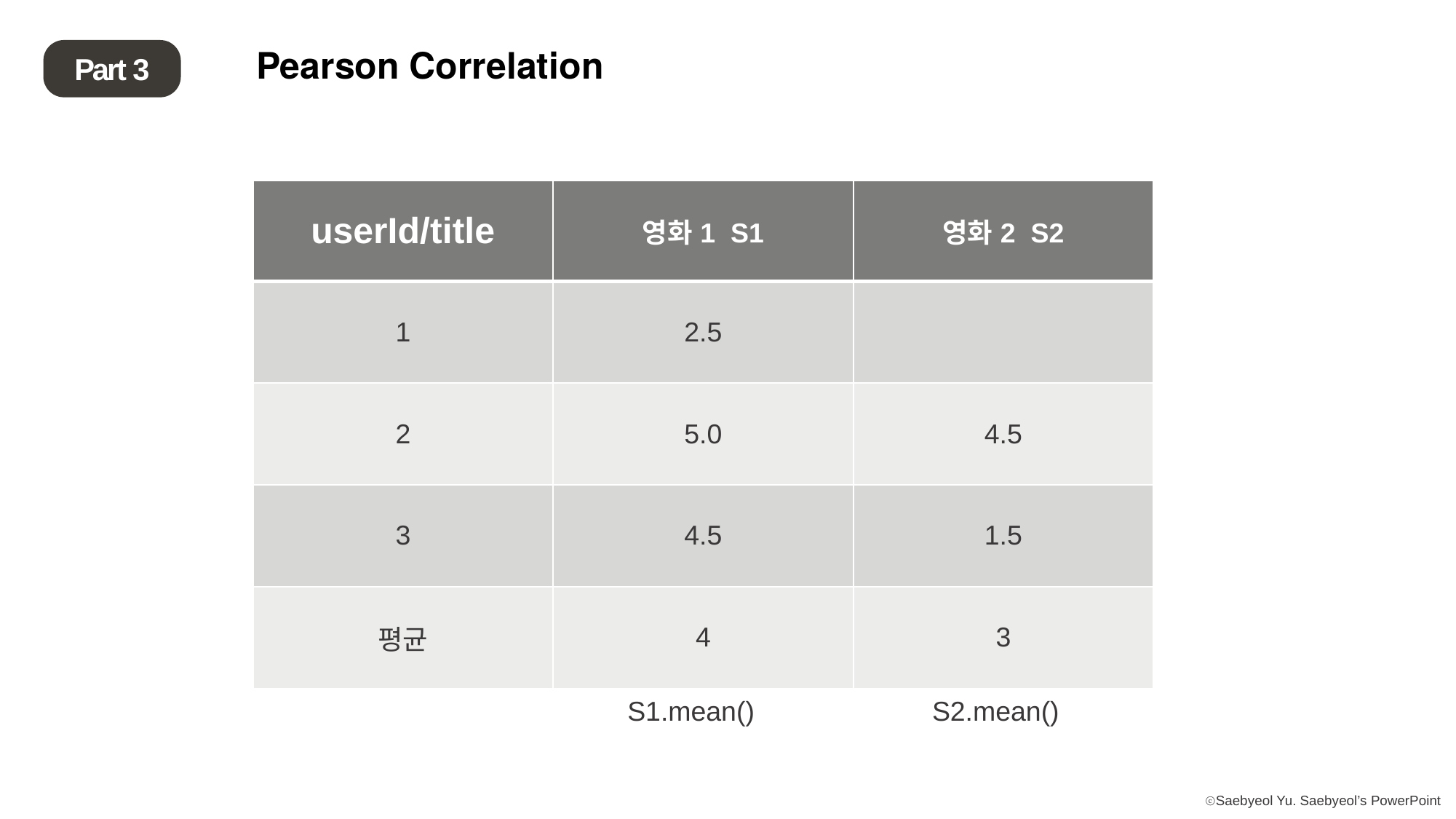

Pearson Correlation

Part 3
| userId/title | 영화1 S1 | 영화2 S2 |
| --- | --- | --- |
| 1 | 2.5 |  |
| 2 | 5.0 | 4.5 |
| 3 | 4.5 | 1.5 |
| 평균 | 4 | 3 |
S1.mean()
S2.mean()